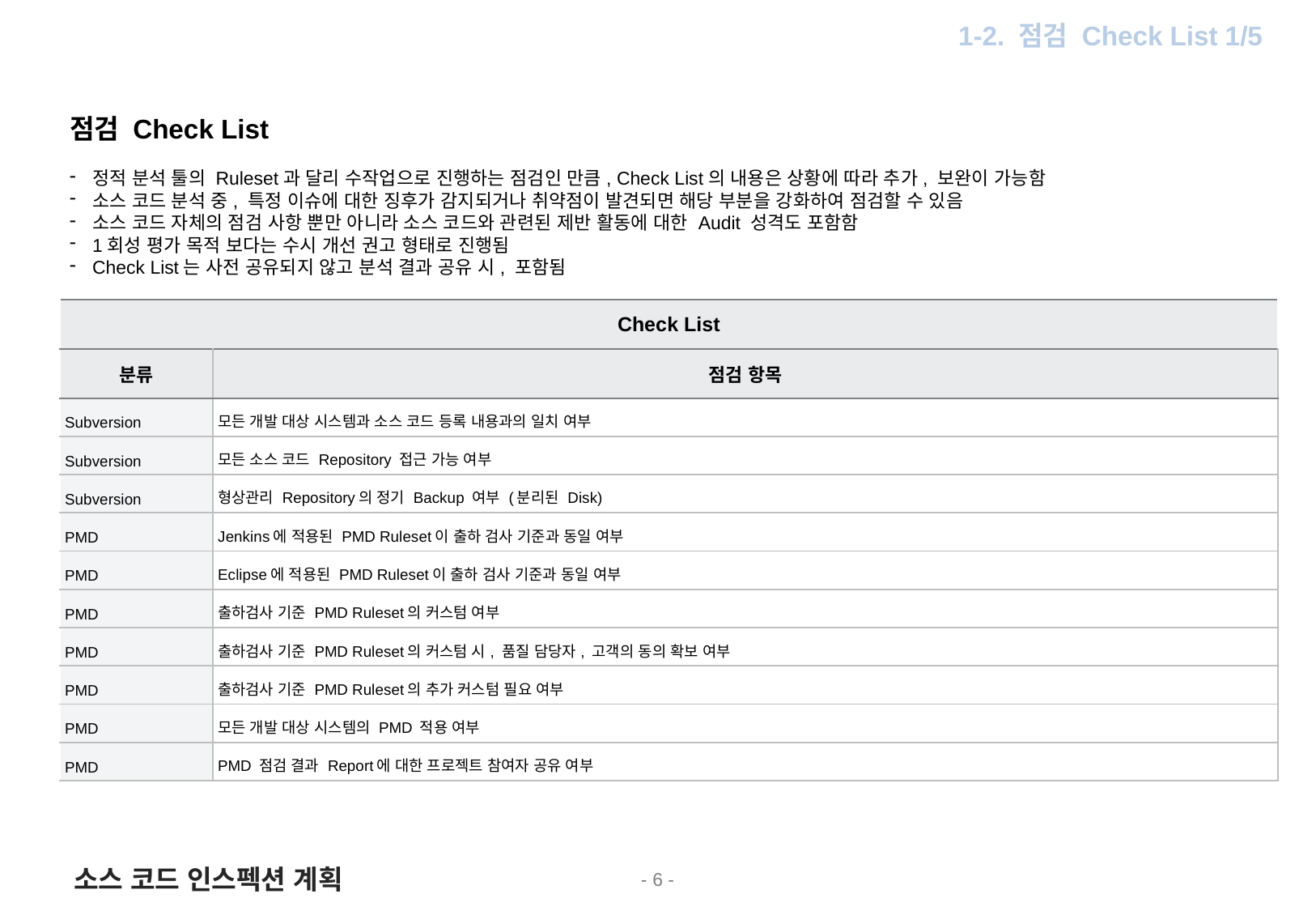

1. Overview
 1-2. 점검 Check List 1/5
점검 Check List

정적 분석 툴의 Ruleset과 달리 수작업으로 진행하는 점검인 만큼, Check List의 내용은 상황에 따라 추가, 보완이 가능함
소스 코드 분석 중, 특정 이슈에 대한 징후가 감지되거나 취약점이 발견되면 해당 부분을 강화하여 점검할 수 있음
소스 코드 자체의 점검 사항 뿐만 아니라 소스 코드와 관련된 제반 활동에 대한 Audit 성격도 포함함
1회성 평가 목적 보다는 수시 개선 권고 형태로 진행됨
Check List는 사전 공유되지 않고 분석 결과 공유 시, 포함됨
| Check List |  |
| --- | --- |
| 분류 | 점검 항목 |
| Subversion | 모든 개발 대상 시스템과 소스 코드 등록 내용과의 일치 여부 |
| Subversion | 모든 소스 코드 Repository 접근 가능 여부 |
| Subversion | 형상관리 Repository의 정기 Backup 여부 (분리된 Disk) |
| PMD | Jenkins에 적용된 PMD Ruleset이 출하 검사 기준과 동일 여부 |
| PMD | Eclipse에 적용된 PMD Ruleset이 출하 검사 기준과 동일 여부 |
| PMD | 출하검사 기준 PMD Ruleset의 커스텀 여부 |
| PMD | 출하검사 기준 PMD Ruleset의 커스텀 시, 품질 담당자, 고객의 동의 확보 여부 |
| PMD | 출하검사 기준 PMD Ruleset의 추가 커스텀 필요 여부 |
| PMD | 모든 개발 대상 시스템의 PMD 적용 여부 |
| PMD | PMD 점검 결과 Report에 대한 프로젝트 참여자 공유 여부 |